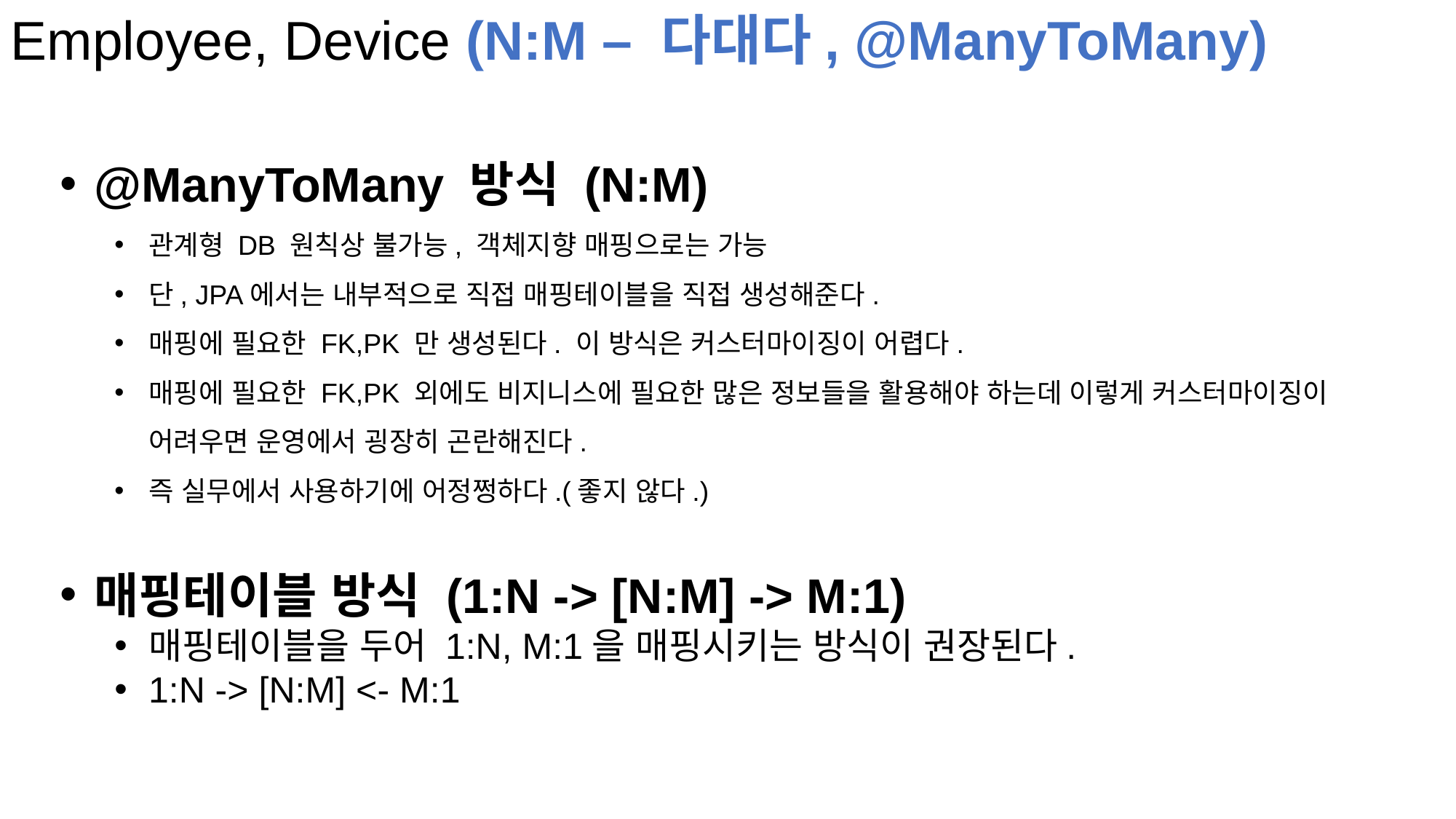

Employee, Device (N:M – 다대다, @ManyToMany)
@ManyToMany 방식 (N:M)
관계형 DB 원칙상 불가능, 객체지향 매핑으로는 가능
단, JPA에서는 내부적으로 직접 매핑테이블을 직접 생성해준다.
매핑에 필요한 FK,PK 만 생성된다. 이 방식은 커스터마이징이 어렵다.
매핑에 필요한 FK,PK 외에도 비지니스에 필요한 많은 정보들을 활용해야 하는데 이렇게 커스터마이징이 어려우면 운영에서 굉장히 곤란해진다.
즉 실무에서 사용하기에 어정쩡하다.(좋지 않다.)
매핑테이블 방식 (1:N -> [N:M] -> M:1)
매핑테이블을 두어 1:N, M:1을 매핑시키는 방식이 권장된다.
1:N -> [N:M] <- M:1